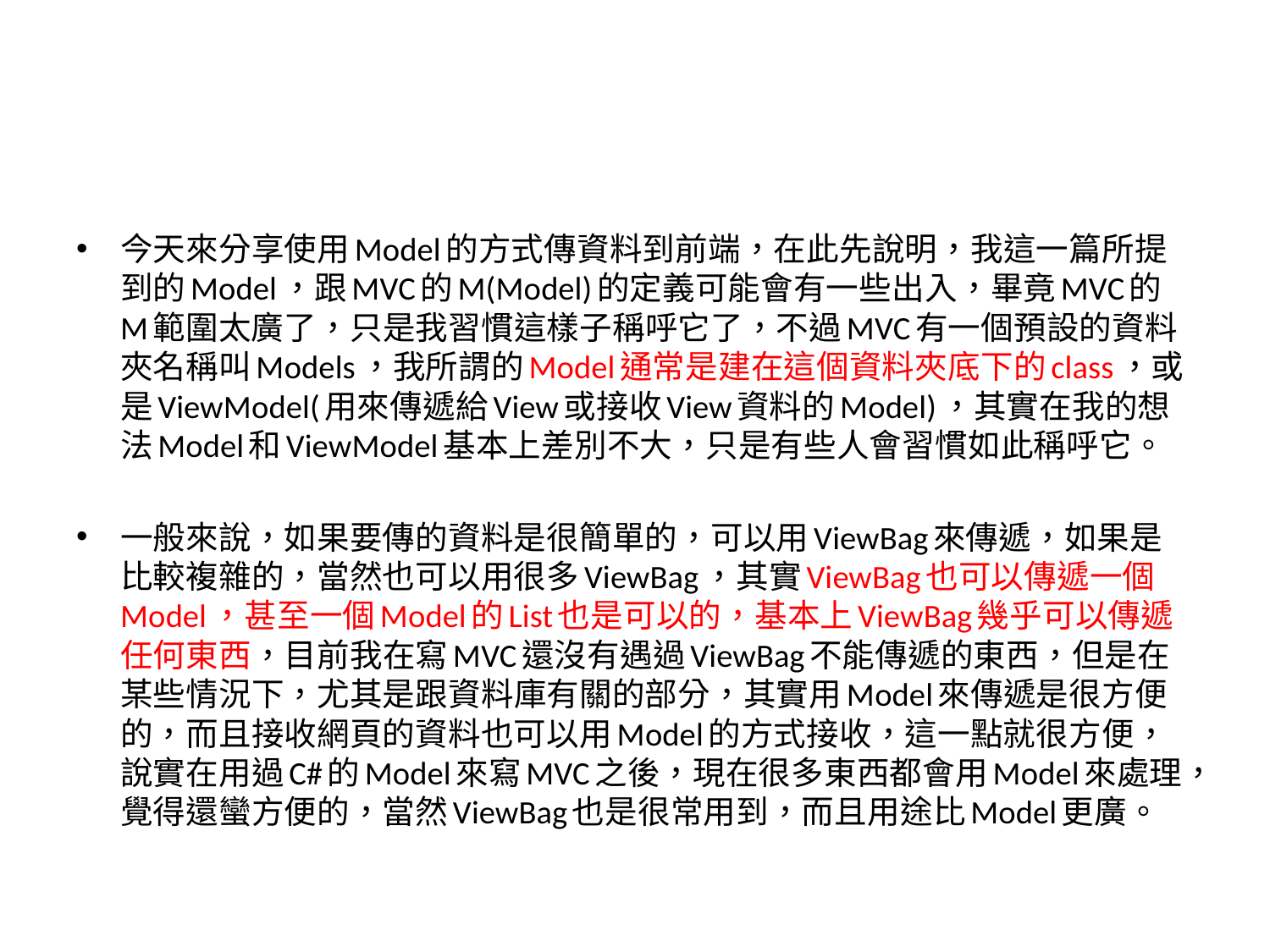

#
今天來分享使用Model的方式傳資料到前端，在此先說明，我這一篇所提到的Model，跟MVC的M(Model)的定義可能會有一些出入，畢竟MVC的M範圍太廣了，只是我習慣這樣子稱呼它了，不過MVC有一個預設的資料夾名稱叫Models，我所謂的Model通常是建在這個資料夾底下的class，或是ViewModel(用來傳遞給View或接收View資料的Model)，其實在我的想法Model和ViewModel基本上差別不大，只是有些人會習慣如此稱呼它。

一般來說，如果要傳的資料是很簡單的，可以用ViewBag來傳遞，如果是比較複雜的，當然也可以用很多ViewBag，其實ViewBag也可以傳遞一個Model，甚至一個Model的List也是可以的，基本上ViewBag幾乎可以傳遞任何東西，目前我在寫MVC還沒有遇過ViewBag不能傳遞的東西，但是在某些情況下，尤其是跟資料庫有關的部分，其實用Model來傳遞是很方便的，而且接收網頁的資料也可以用Model的方式接收，這一點就很方便，說實在用過C#的Model來寫MVC之後，現在很多東西都會用Model來處理，覺得還蠻方便的，當然ViewBag也是很常用到，而且用途比Model更廣。